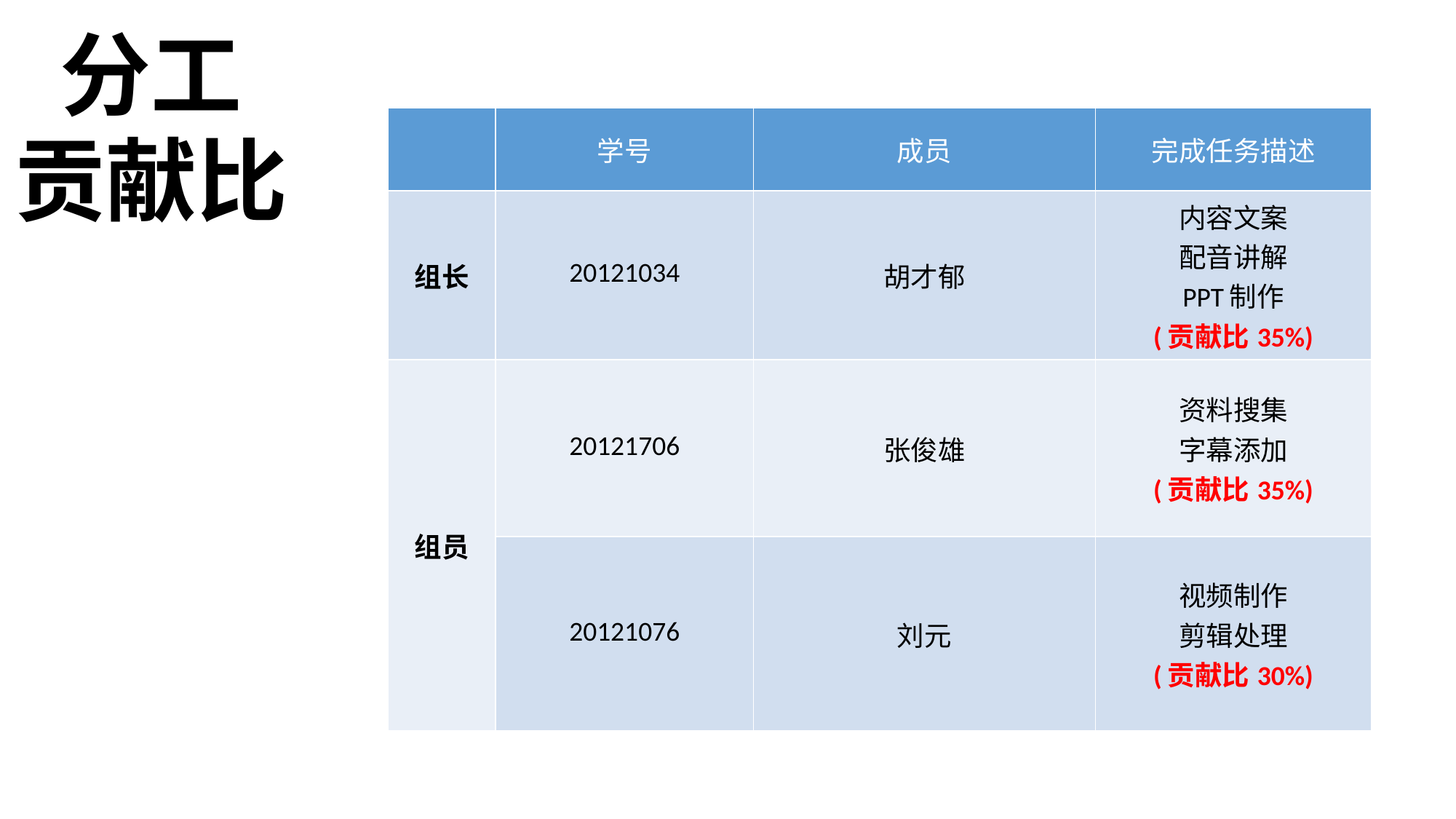

分工
贡献比
|  | 学号 | 成员 | 完成任务描述 |
| --- | --- | --- | --- |
| 组长 | 20121034 | 胡才郁 | 内容文案 配音讲解 PPT制作 (贡献比35%) |
| 组员 | 20121706 | 张俊雄 | 资料搜集 字幕添加 (贡献比35%) |
| 3 | 20121076 | 刘元 | 视频制作 剪辑处理 (贡献比30%) |